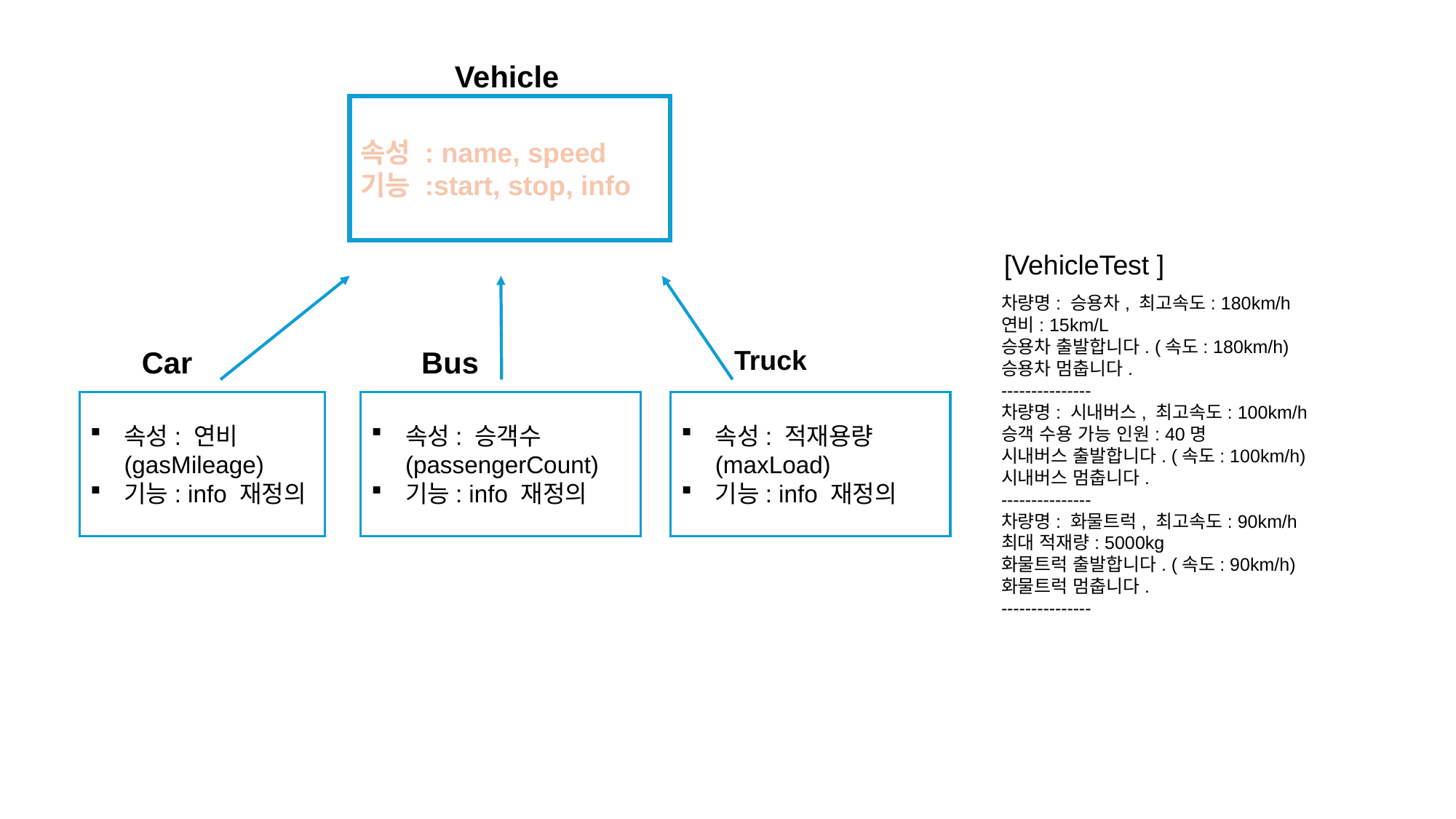

Vehicle
속성 : name, speed
기능 :start, stop, info
[VehicleTest ]
차량명: 승용차, 최고속도: 180km/h
연비: 15km/L
승용차 출발합니다. (속도: 180km/h)
승용차 멈춥니다.
---------------
차량명: 시내버스, 최고속도: 100km/h
승객 수용 가능 인원: 40명
시내버스 출발합니다. (속도: 100km/h)
시내버스 멈춥니다.
---------------
차량명: 화물트럭, 최고속도: 90km/h
최대 적재량: 5000kg
화물트럭 출발합니다. (속도: 90km/h)
화물트럭 멈춥니다.
---------------
Car
Bus
Truck
속성: 연비(gasMileage)
기능: info 재정의
속성: 승객수(passengerCount)
기능: info 재정의
속성: 적재용량(maxLoad)
기능: info 재정의